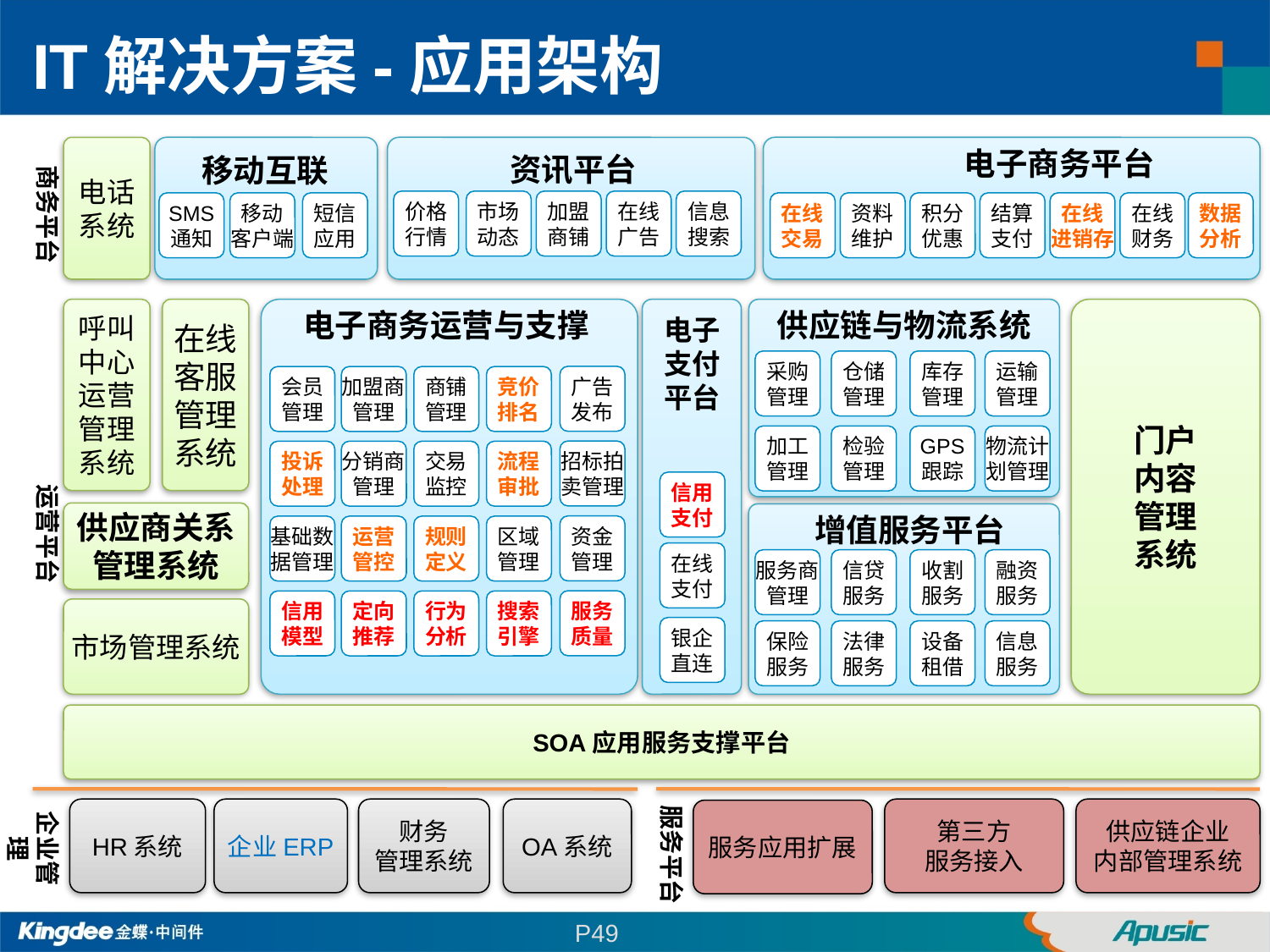

IT解决方案-应用架构
电话
系统

资讯平台
价格
行情
市场
动态
加盟
商铺
在线
广告
信息
搜索
电子商务平台

移动互联
商务平台
SMS
通知
移动
客户端
短信
应用
在线
交易
资料
维护
积分
优惠
结算
支付
在线
进销存
在线
财务
数据
分析
运营平台
呼叫
中心
运营
管理
系统
在线
客服
管理
系统

电子商务运营与支撑

供应链与物流系统

采购
管理
仓储
管理
库存
管理
运输
管理
加工
管理
检验
管理
GPS
跟踪
物流计
划管理
门户
内容
管理
系统
电子支付平台
广告
发布
会员
管理
加盟商
管理
商铺
管理
竞价
排名
招标拍
卖管理
投诉
处理
分销商
管理
交易
监控
流程
审批
信用
支付
供应商关系
管理系统
增值服务平台

服务商
管理
信贷
服务
收割
服务
融资
服务
保险
服务
法律
服务
设备
租借
信息
服务
资金
管理
基础数
据管理
运营
管控
规则
定义
区域
管理
在线
支付
服务
质量
信用
模型
定向
推荐
行为
分析
搜索
引擎
市场管理系统
银企
直连
SOA应用服务支撑平台
服务平台
企业管理
HR系统
企业ERP
财务
管理系统
OA系统
第三方
服务接入
供应链企业
内部管理系统
服务应用扩展